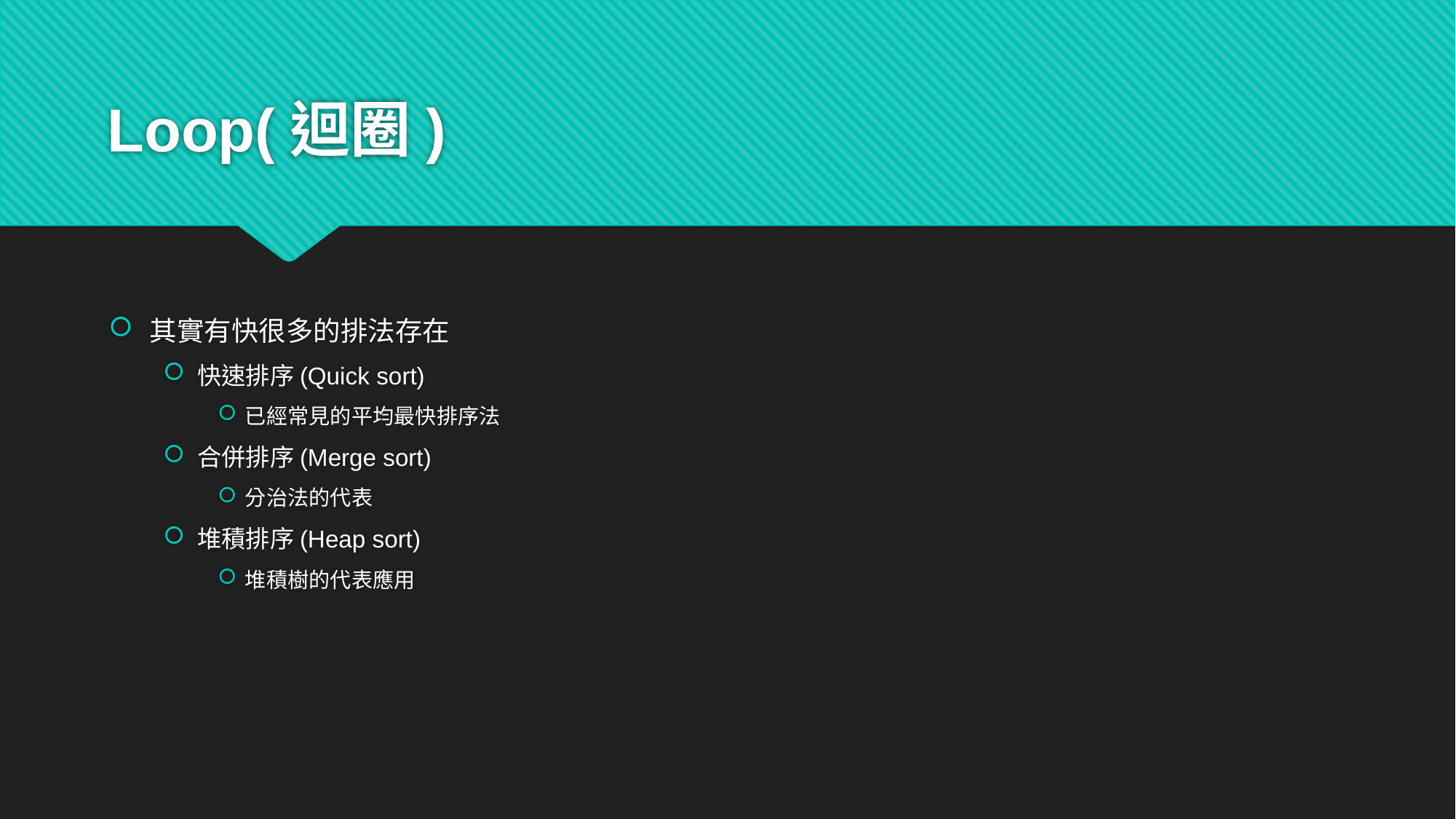

# Loop(迴圈)
其實有快很多的排法存在
快速排序(Quick sort)
已經常見的平均最快排序法
合併排序(Merge sort)
分治法的代表
堆積排序(Heap sort)
堆積樹的代表應用